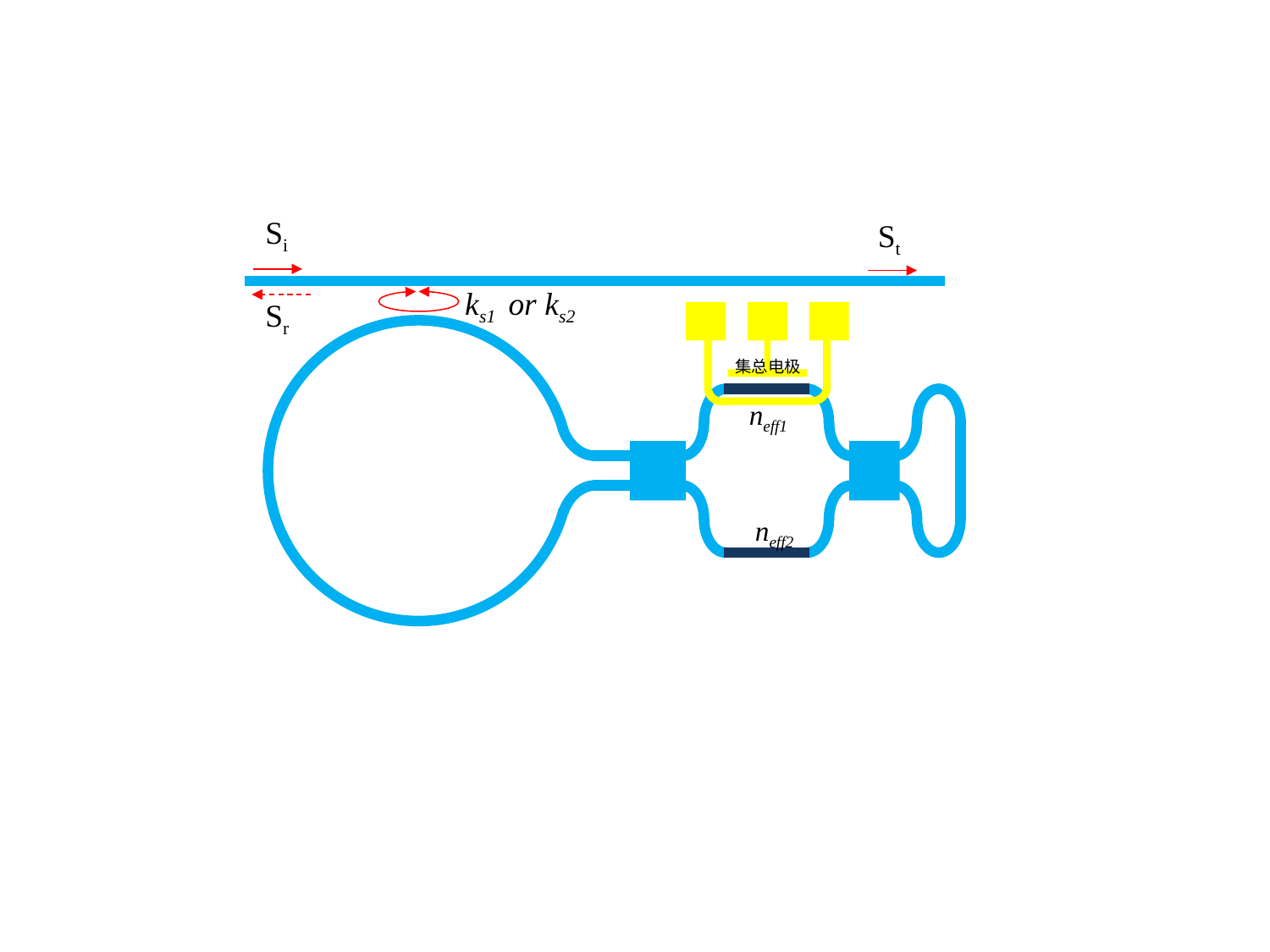

Si
St
ks1  or ks2
Sr

neff1
neff2

集总电极